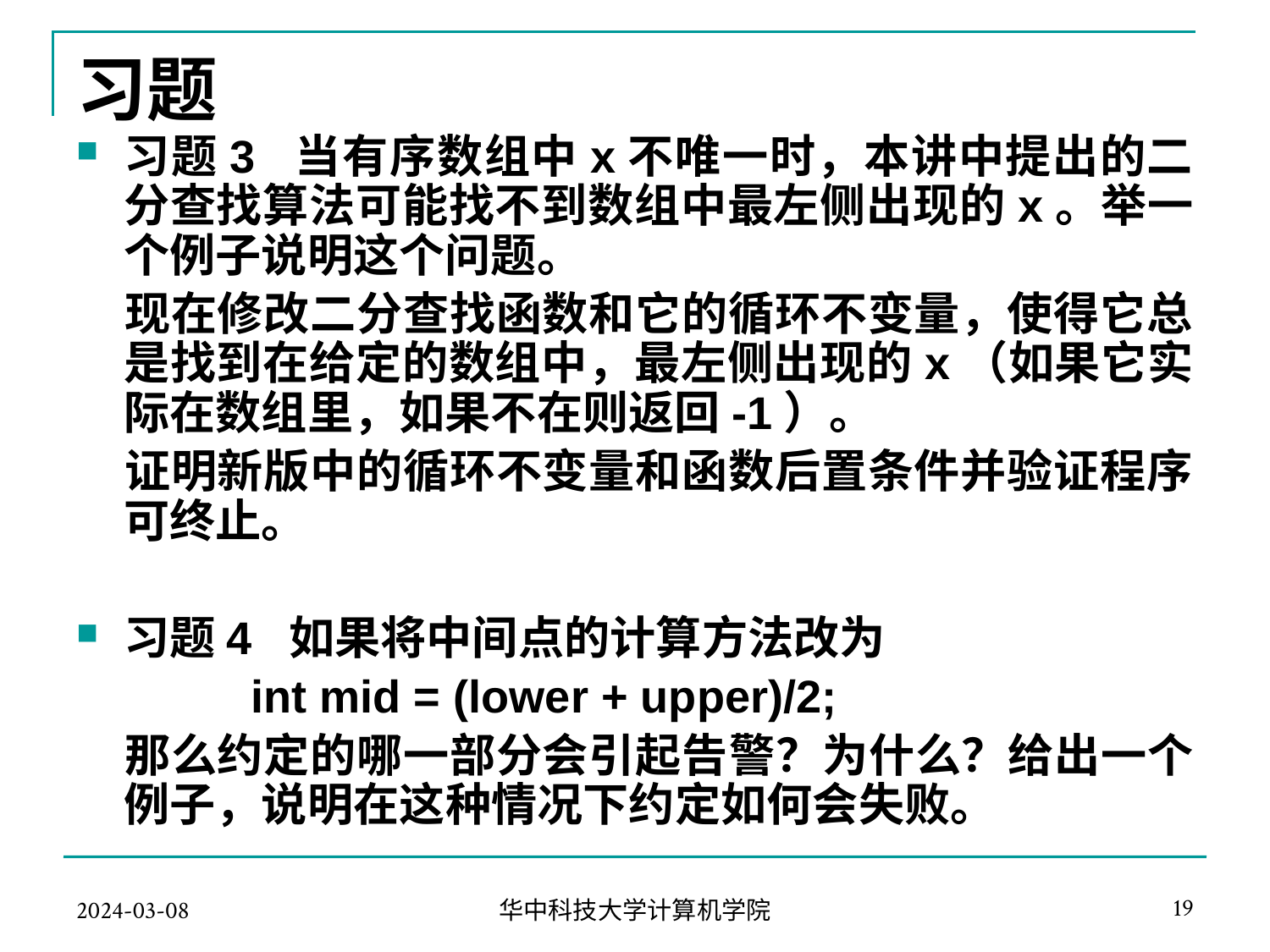

# 习题
习题3  当有序数组中x不唯一时，本讲中提出的二分查找算法可能找不到数组中最左侧出现的x。举一个例子说明这个问题。
	现在修改二分查找函数和它的循环不变量，使得它总是找到在给定的数组中，最左侧出现的x（如果它实际在数组里，如果不在则返回-1）。
	证明新版中的循环不变量和函数后置条件并验证程序可终止。

习题4  如果将中间点的计算方法改为
		int mid = (lower + upper)/2;
	那么约定的哪一部分会引起告警？为什么？给出一个例子，说明在这种情况下约定如何会失败。
2024-03-08
19
华中科技大学计算机学院